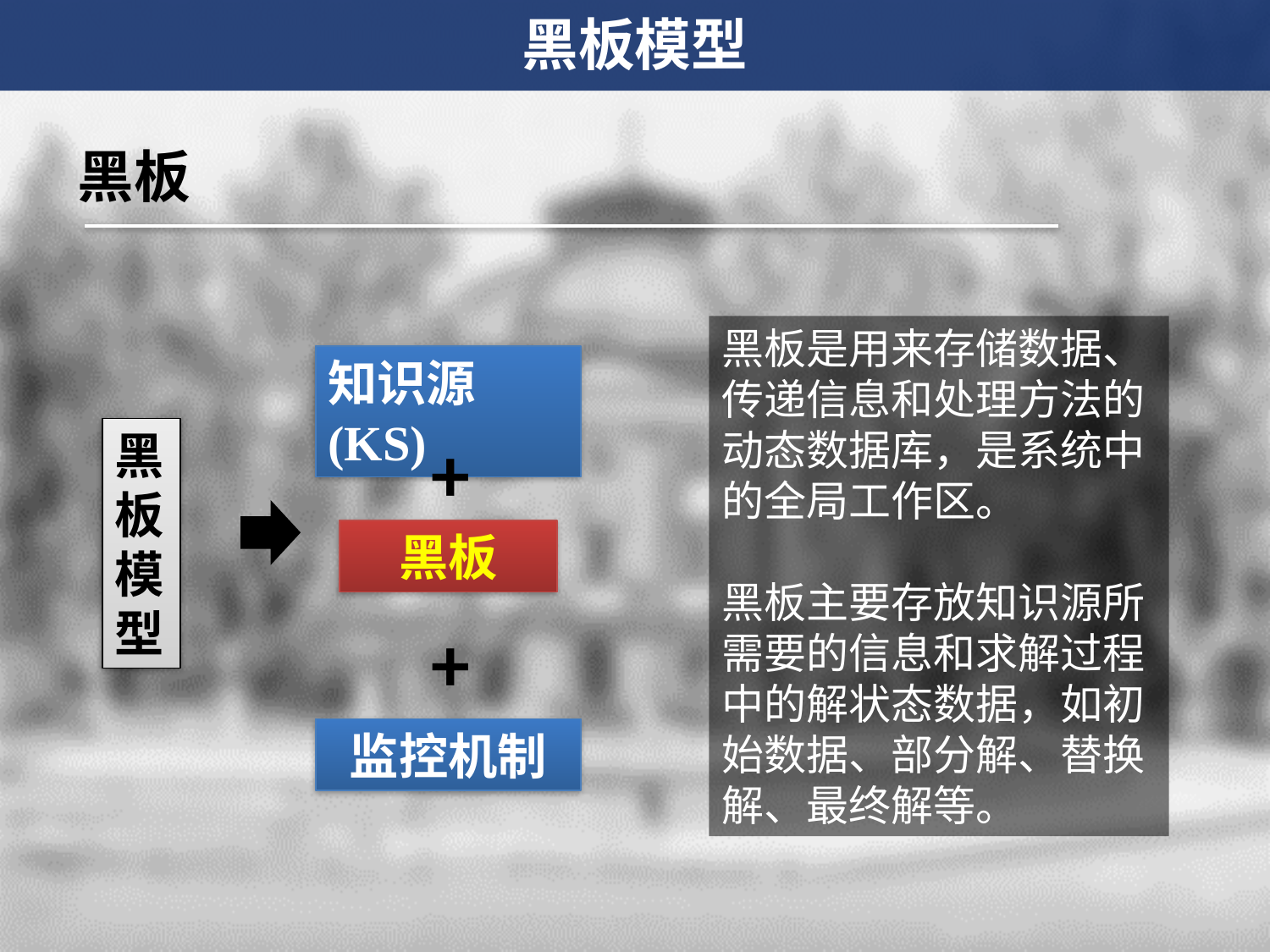

黑板模型
黑板
黑板是用来存储数据、传递信息和处理方法的动态数据库，是系统中的全局工作区。

黑板主要存放知识源所需要的信息和求解过程中的解状态数据，如初始数据、部分解、替换解、最终解等。
知识源(KS)
黑板模型
+

黑板
+
监控机制